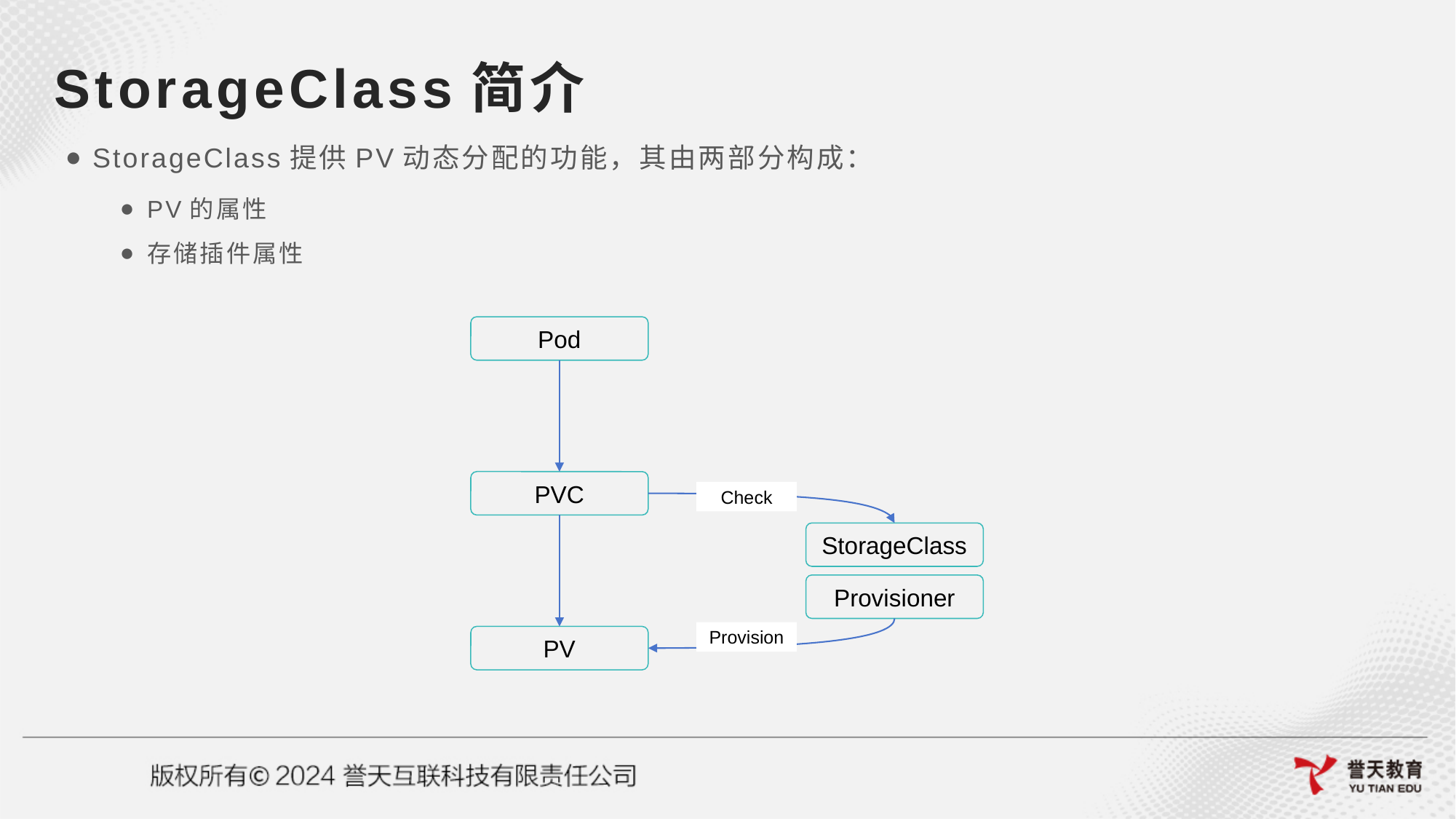

# StorageClass简介
StorageClass提供PV动态分配的功能，其由两部分构成：
PV的属性
存储插件属性
Pod
PVC
Check
StorageClass
Provisioner
Provision
PV